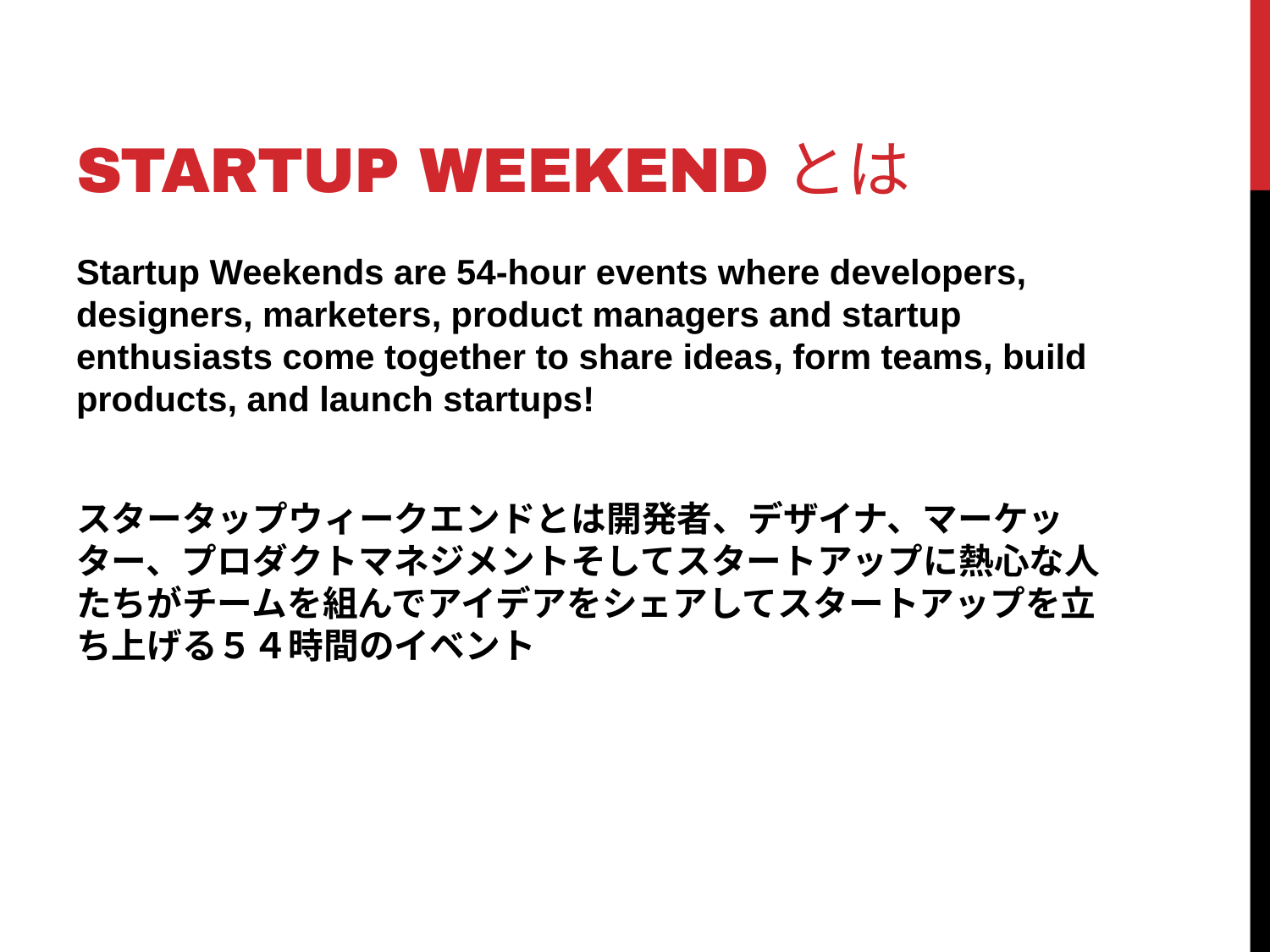

# Startup Weekendとは
Startup Weekends are 54-hour events where developers, designers, marketers, product managers and startup enthusiasts come together to share ideas, form teams, build products, and launch startups!

スタータップウィークエンドとは開発者、デザイナ、マーケッター、プロダクトマネジメントそしてスタートアップに熱心な人たちがチームを組んでアイデアをシェアしてスタートアップを立ち上げる５４時間のイベント